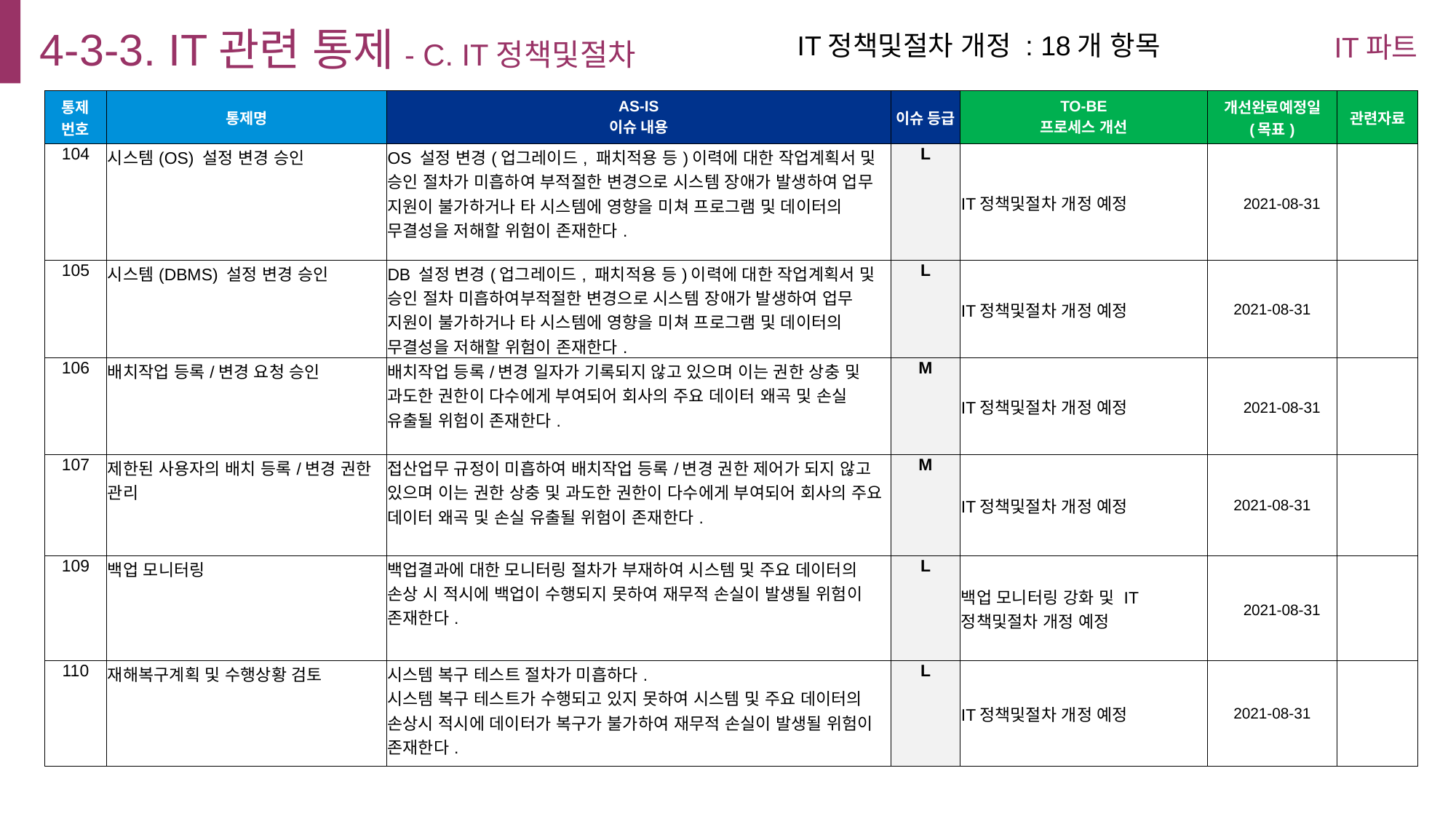

4-3-3. IT관련 통제- C. IT정책및절차
IT파트
IT정책및절차 개정 : 18개 항목
| 통제 번호 | 통제명 | AS-IS 이슈 내용 | 이슈 등급 | TO-BE 프로세스 개선 | 개선완료예정일 (목표) | 관련자료 |
| --- | --- | --- | --- | --- | --- | --- |
| 104 | 시스템(OS) 설정 변경 승인 | OS 설정 변경(업그레이드, 패치적용 등)이력에 대한 작업계획서 및 승인 절차가 미흡하여 부적절한 변경으로 시스템 장애가 발생하여 업무 지원이 불가하거나 타 시스템에 영향을 미쳐 프로그램 및 데이터의 무결성을 저해할 위험이 존재한다. | L | IT정책및절차 개정 예정 | 2021-08-31 |  |
| 105 | 시스템(DBMS) 설정 변경 승인 | DB 설정 변경(업그레이드, 패치적용 등)이력에 대한 작업계획서 및 승인 절차 미흡하여부적절한 변경으로 시스템 장애가 발생하여 업무 지원이 불가하거나 타 시스템에 영향을 미쳐 프로그램 및 데이터의 무결성을 저해할 위험이 존재한다. | L | IT정책및절차 개정 예정 | 2021-08-31 |  |
| 106 | 배치작업 등록/변경 요청 승인 | 배치작업 등록/변경 일자가 기록되지 않고 있으며 이는 권한 상충 및 과도한 권한이 다수에게 부여되어 회사의 주요 데이터 왜곡 및 손실 유출될 위험이 존재한다. | M | IT정책및절차 개정 예정 | 2021-08-31 |  |
| 107 | 제한된 사용자의 배치 등록/변경 권한 관리 | 접산업무 규정이 미흡하여 배치작업 등록/변경 권한 제어가 되지 않고 있으며 이는 권한 상충 및 과도한 권한이 다수에게 부여되어 회사의 주요 데이터 왜곡 및 손실 유출될 위험이 존재한다. | M | IT정책및절차 개정 예정 | 2021-08-31 |  |
| 109 | 백업 모니터링 | 백업결과에 대한 모니터링 절차가 부재하여 시스템 및 주요 데이터의 손상 시 적시에 백업이 수행되지 못하여 재무적 손실이 발생될 위험이 존재한다. | L | 백업 모니터링 강화 및 IT정책및절차 개정 예정 | 2021-08-31 |  |
| 110 | 재해복구계획 및 수행상황 검토 | 시스템 복구 테스트 절차가 미흡하다. 시스템 복구 테스트가 수행되고 있지 못하여 시스템 및 주요 데이터의 손상시 적시에 데이터가 복구가 불가하여 재무적 손실이 발생될 위험이 존재한다. | L | IT정책및절차 개정 예정 | 2021-08-31 |  |